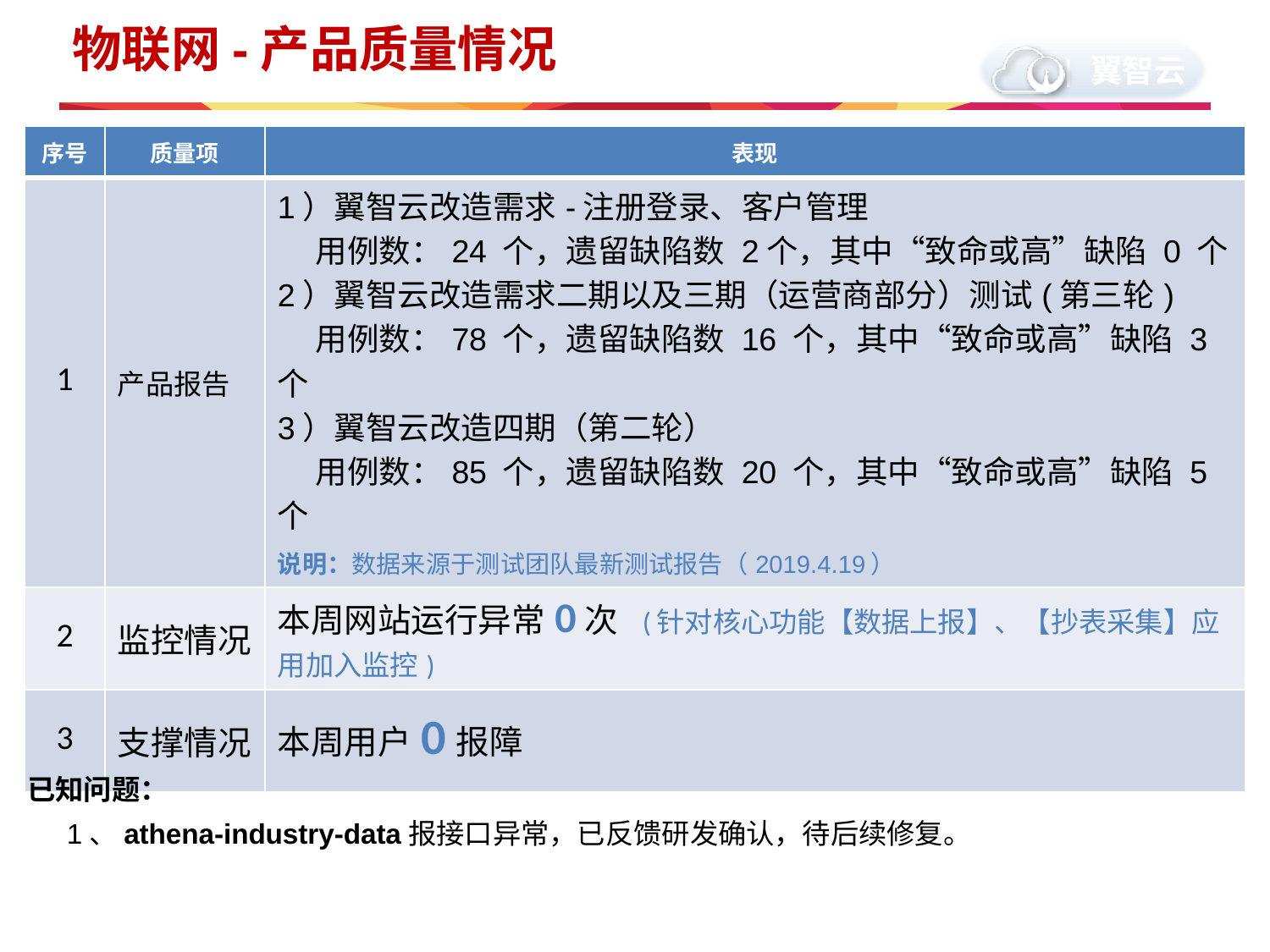

# 物联网-产品质量情况
| 序号 | 质量项 | 表现 |
| --- | --- | --- |
| 1 | 产品报告 | 1）翼智云改造需求-注册登录、客户管理 用例数：24 个，遗留缺陷数 2个，其中“致命或高”缺陷 0 个 2）翼智云改造需求二期以及三期（运营商部分）测试(第三轮) 用例数：78 个，遗留缺陷数 16 个，其中“致命或高”缺陷 3 个 3）翼智云改造四期（第二轮） 用例数：85 个，遗留缺陷数 20 个，其中“致命或高”缺陷 5 个 说明：数据来源于测试团队最新测试报告（2019.4.19） |
| 2 | 监控情况 | 本周网站运行异常0次 (针对核心功能【数据上报】、【抄表采集】应用加入监控) |
| 3 | 支撑情况 | 本周用户0报障 |
已知问题：
     1、athena-industry-data报接口异常，已反馈研发确认，待后续修复。